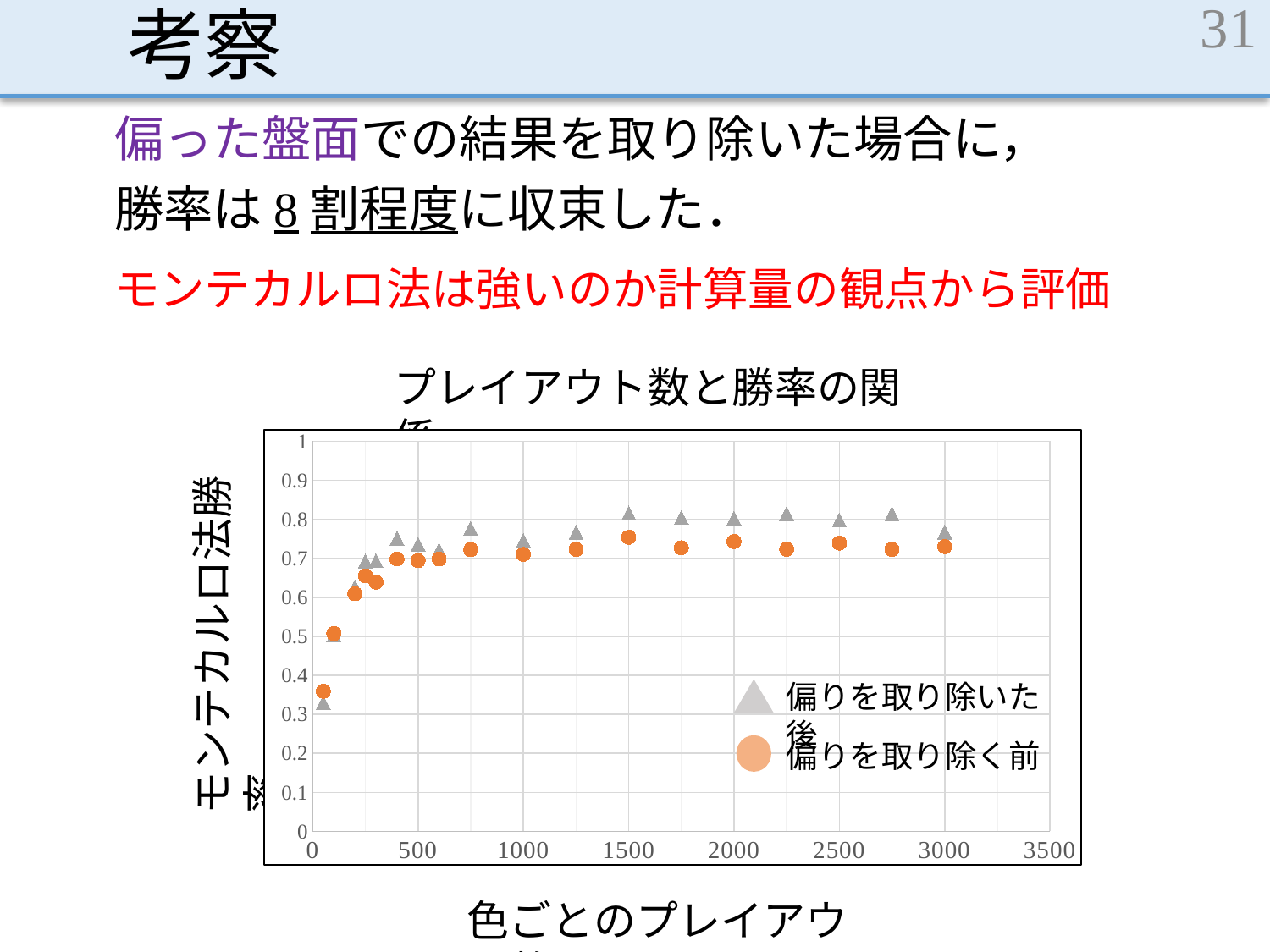

# 考察
31
偏った盤面での結果を取り除いた場合に，
勝率は8割程度に収束した．

モンテカルロ法は強いのか計算量の観点から評価
プレイアウト数と勝率の関係

### Chart

| Category | モンテカルロ勝率 | 偏りをなくした勝率 |
|---|---|---|
モンテカルロ法勝率
偏りを取り除いた後

偏りを取り除く前

色ごとのプレイアウト数